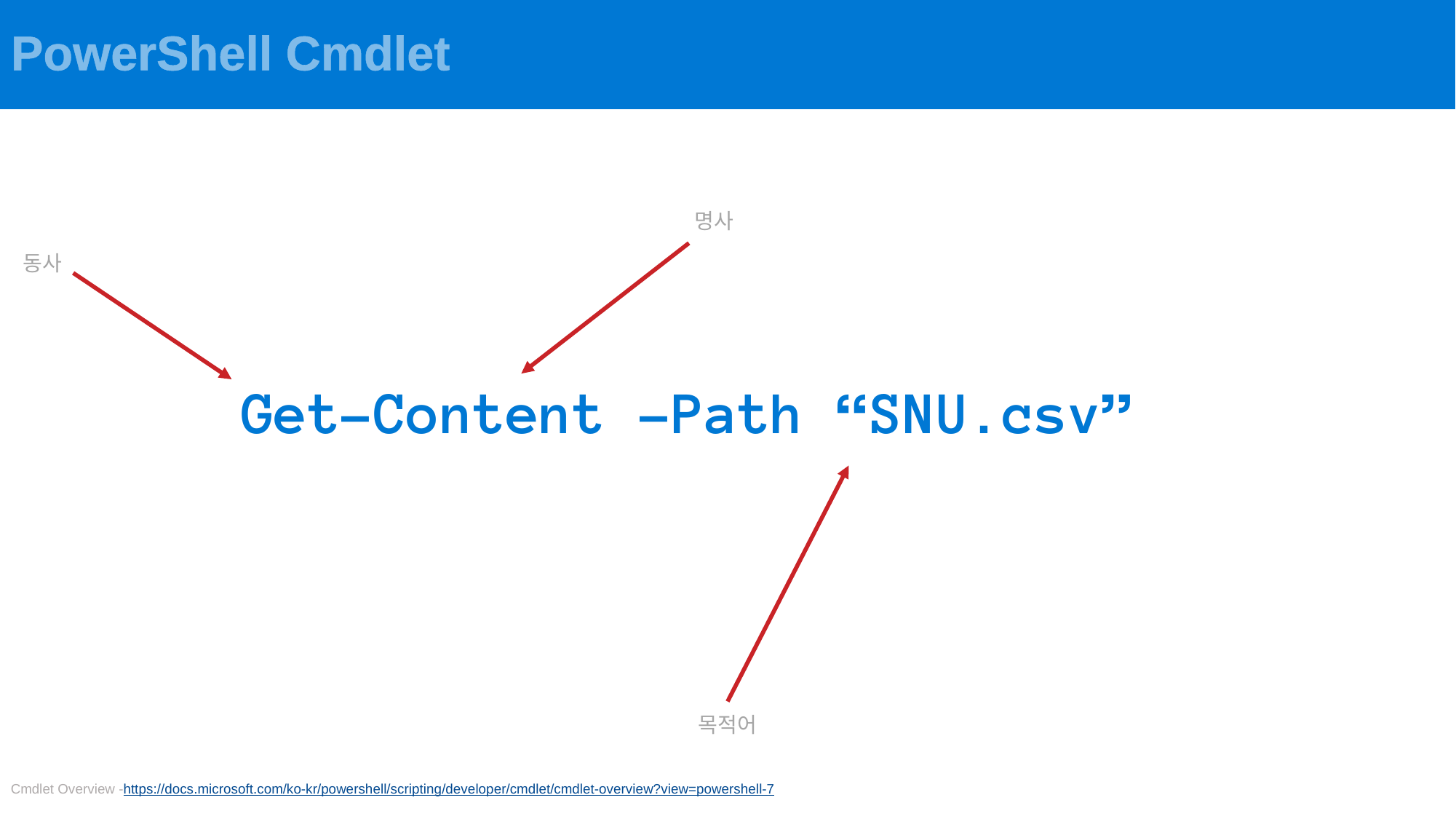

PowerShell Cmdlet
명사
동사
Get-Content –Path “SNU.csv”
목적어
Cmdlet Overview -https://docs.microsoft.com/ko-kr/powershell/scripting/developer/cmdlet/cmdlet-overview?view=powershell-7